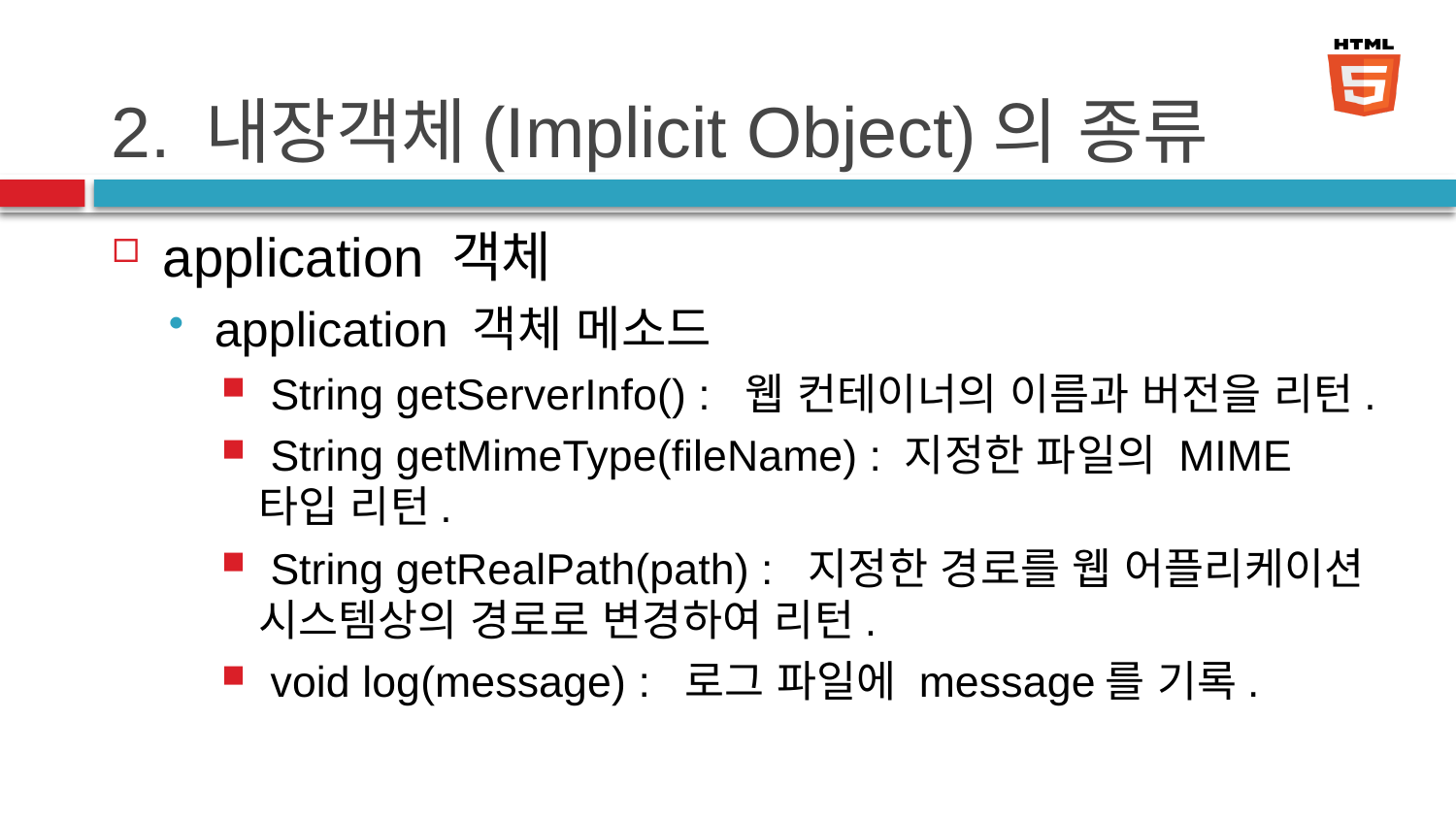

# 2. 내장객체(Implicit Object)의 종류
application 객체
application 객체 메소드
 String getServerInfo() :  웹 컨테이너의 이름과 버전을 리턴.
 String getMimeType(fileName) : 지정한 파일의 MIME타입 리턴.
 String getRealPath(path) :  지정한 경로를 웹 어플리케이션 시스템상의 경로로 변경하여 리턴.
 void log(message) :  로그 파일에 message를 기록.